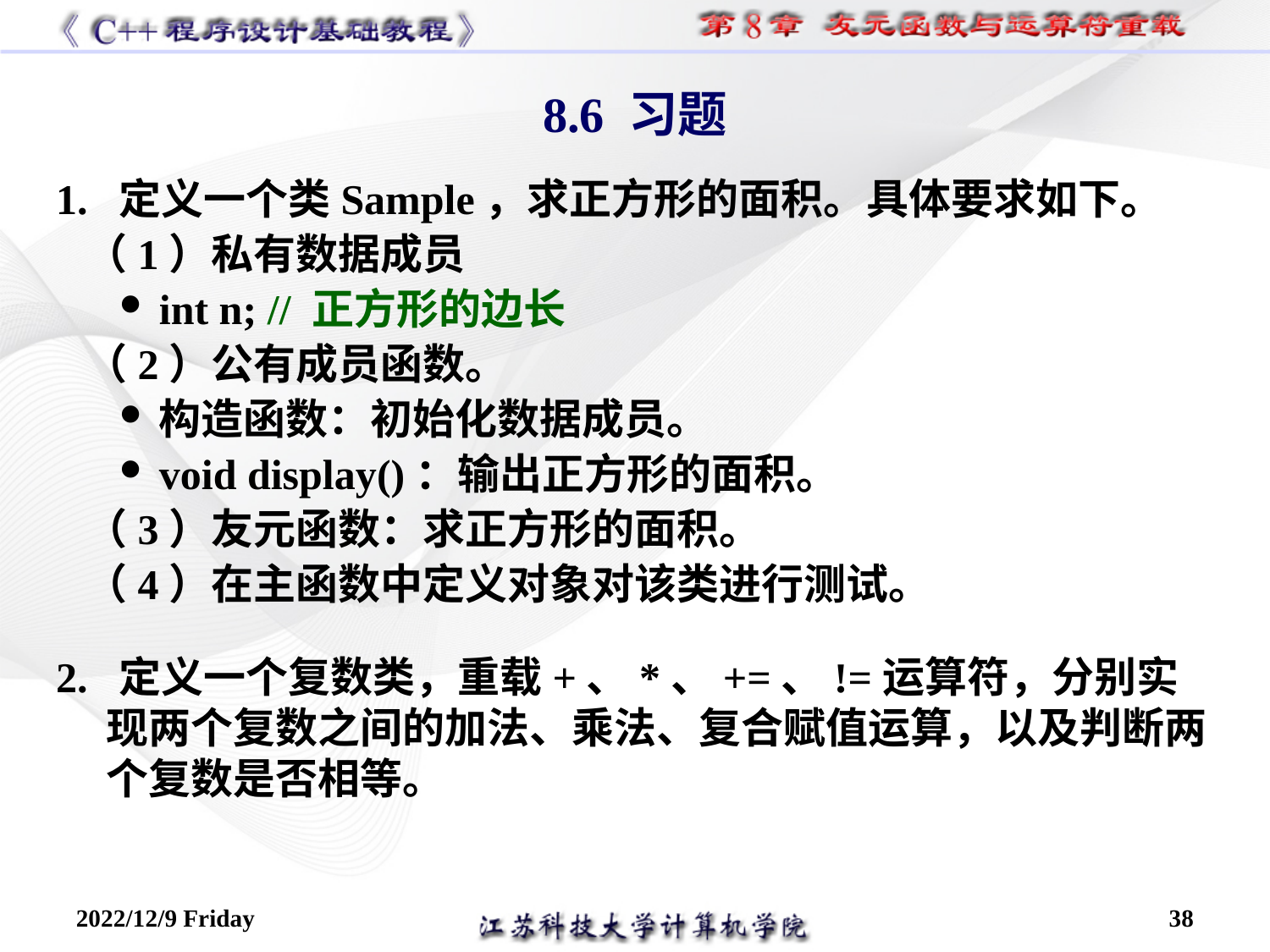

8.6 习题
1.  定义一个类Sample，求正方形的面积。具体要求如下。
  （1）私有数据成员
int n; // 正方形的边长
  （2）公有成员函数。
构造函数：初始化数据成员。
void display()：输出正方形的面积。
  （3）友元函数：求正方形的面积。
  （4）在主函数中定义对象对该类进行测试。
2.  定义一个复数类，重载+、*、+=、!=运算符，分别实现两个复数之间的加法、乘法、复合赋值运算，以及判断两个复数是否相等。